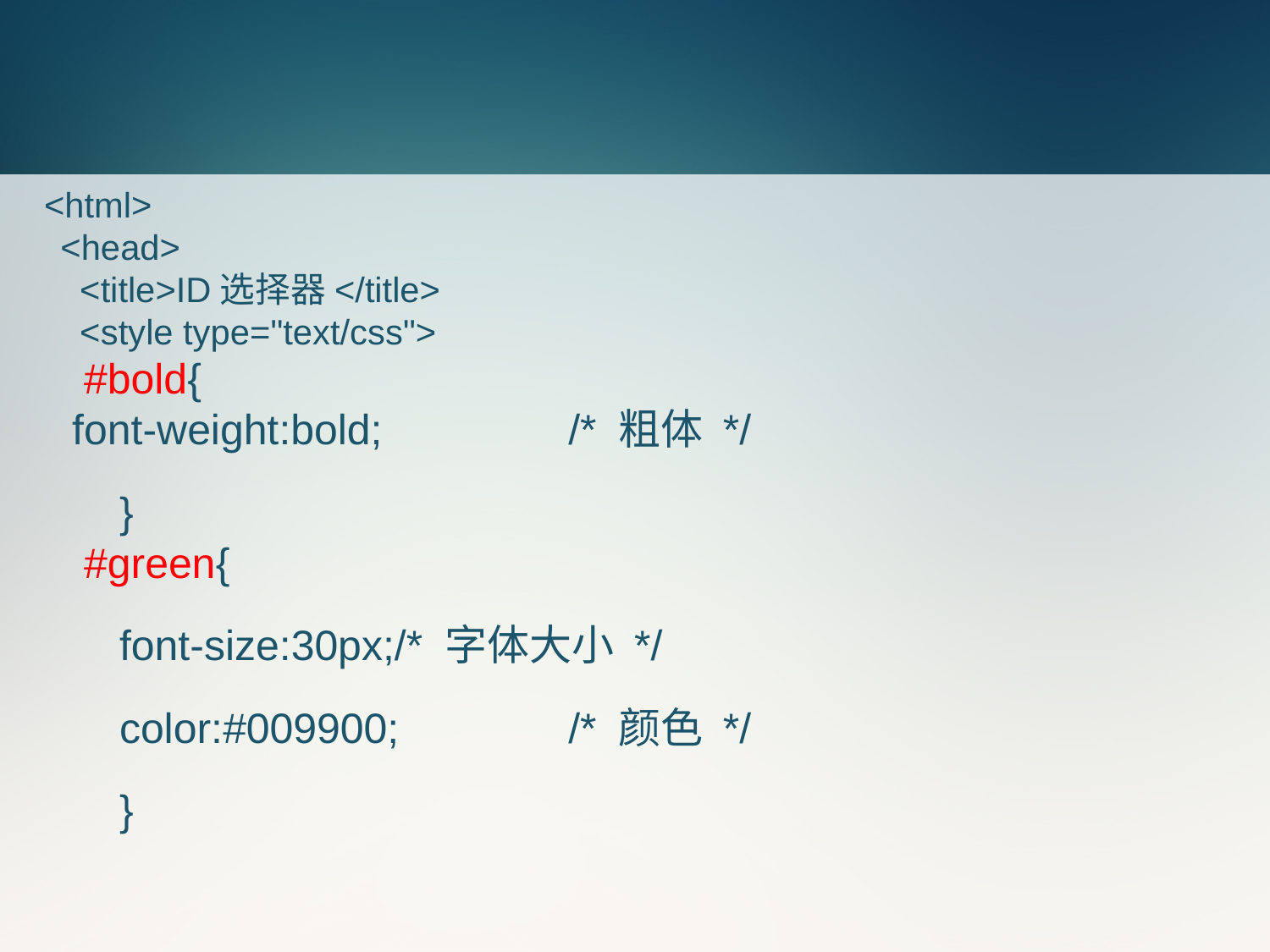

#
  <html>
<head>
  <title>ID选择器</title>
  <style type="text/css">
  #bold{
 font-weight:bold;		/* 粗体 */
        }
  #green{
        font-size:30px;/* 字体大小 */
        color:#009900;		/* 颜色 */
        }